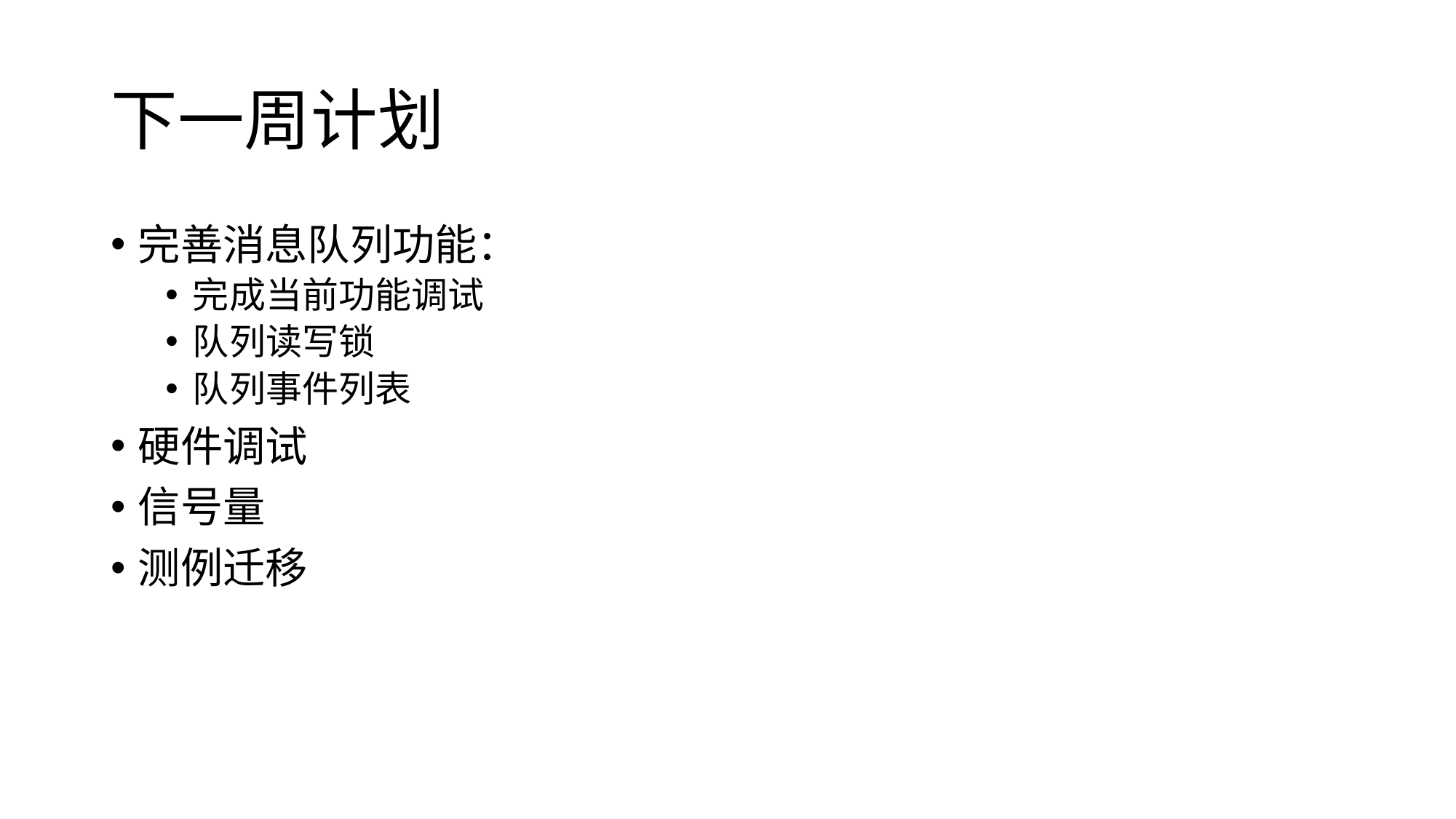

# 下一周计划
完善消息队列功能：
完成当前功能调试
队列读写锁
队列事件列表
硬件调试
信号量
测例迁移